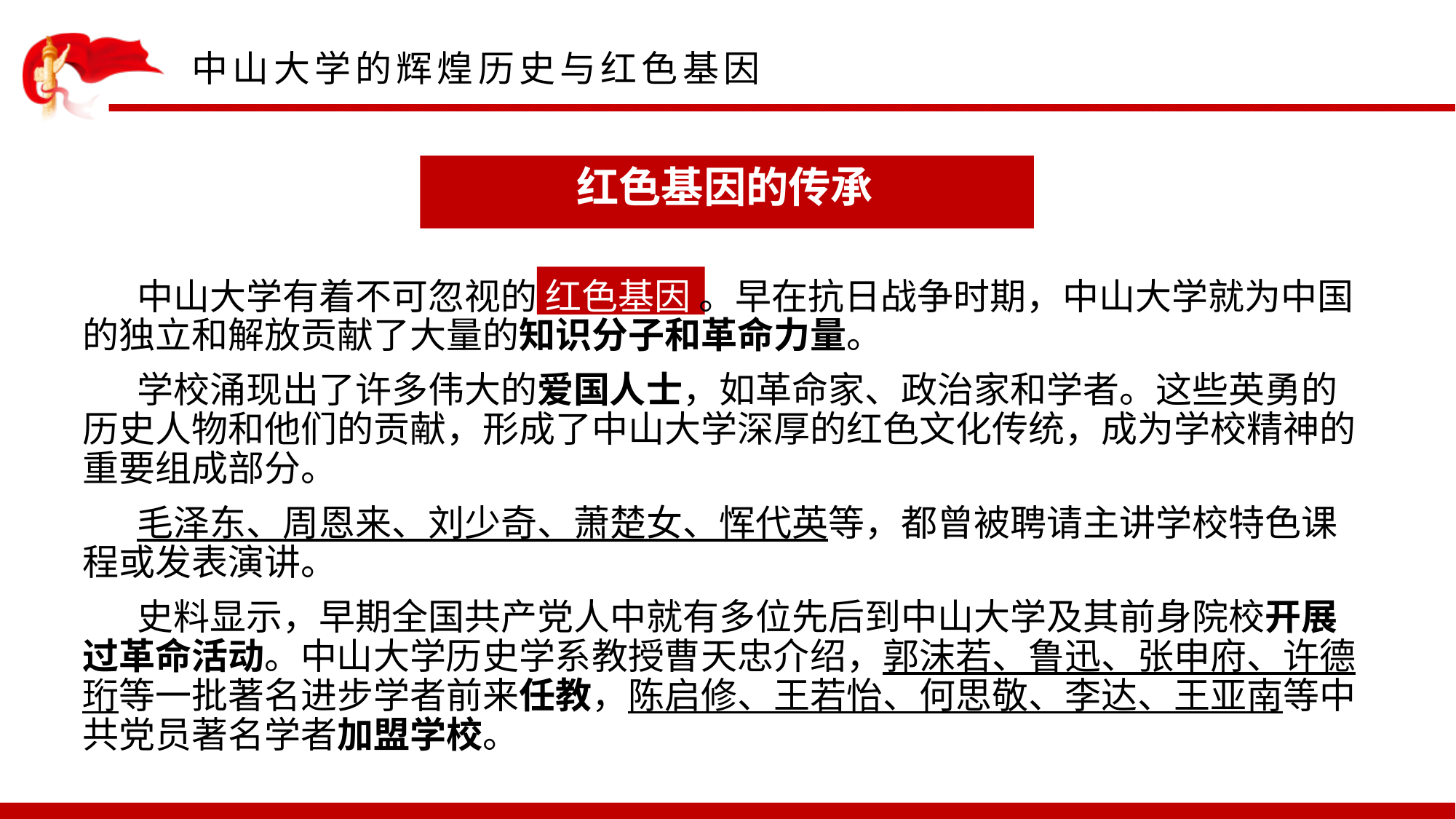

红⾊基因的传承

中⼭⼤学有着不可忽视的 红⾊基因 。早在抗⽇战争时期，中⼭⼤学就为中国的独⽴和解放贡献了⼤量的知识分⼦和⾰命⼒量。
学校涌现出了许多伟⼤的爱国⼈⼠，如⾰命家、政治家和学者。这些英勇的历史⼈物和他们的贡献，形成了中⼭⼤学深厚的红⾊⽂化传统，成为学校精神的重要组成部分。
⽑泽东、周恩来、刘少奇、萧楚⼥、恽代英等，都曾被聘请主讲学校特⾊课程或发表演讲。
史料显⽰，早期全国共产党⼈中就有多位先后到中⼭⼤学及其前⾝院校开展过⾰命活动。中⼭⼤学历史学系教授曹天忠介绍，郭沫若、鲁迅、张申府、许德珩等⼀批著名进步学者前来任教，陈启修、王若怡、何思敬、李达、王亚南等中共党员著名学者加盟学校。